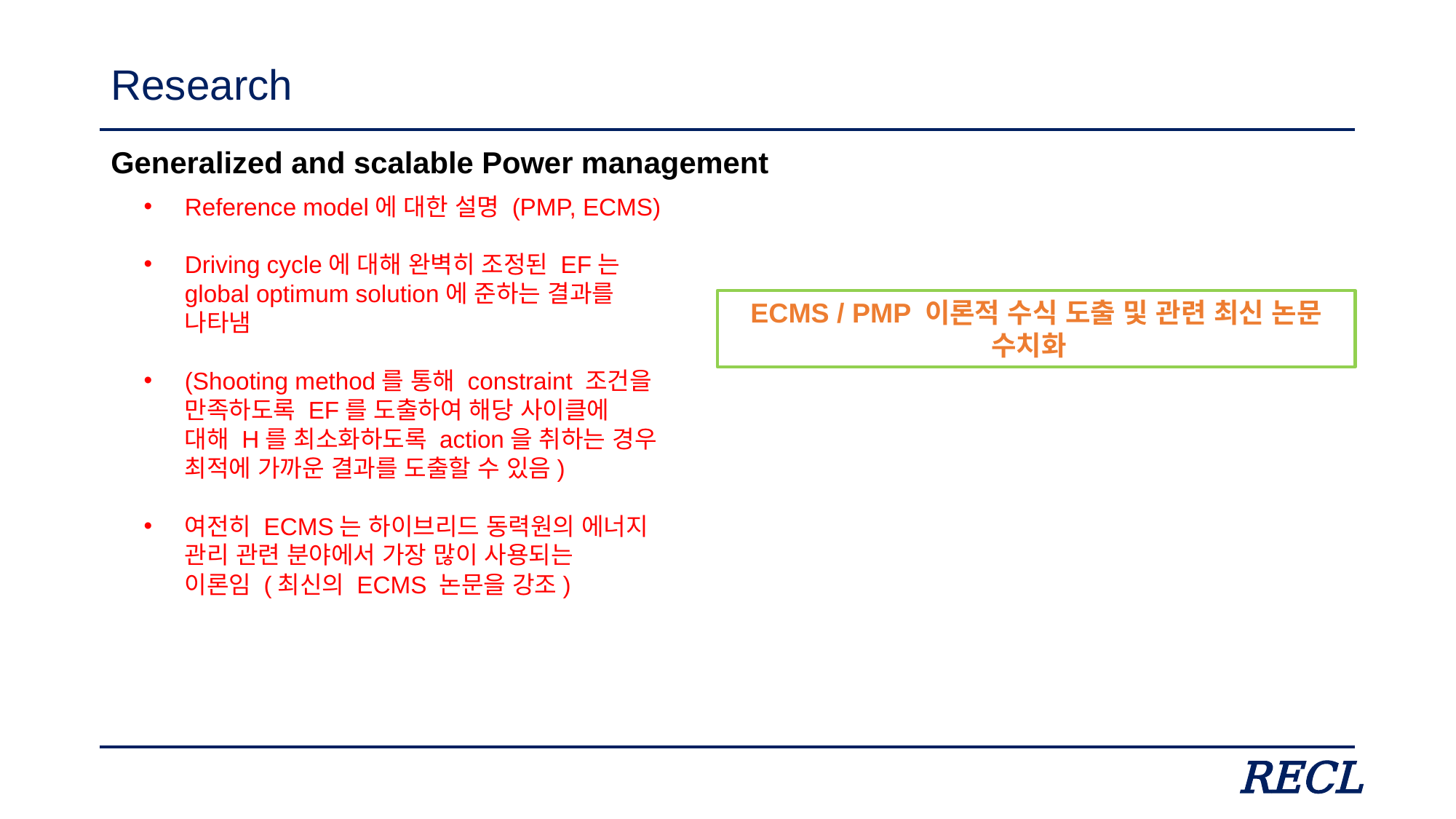

# Research
Generalized and scalable Power management

Reference model에 대한 설명 (PMP, ECMS)

Driving cycle에 대해 완벽히 조정된 EF는
global optimum solution에 준하는 결과를
나타냄

(Shooting method를 통해 constraint 조건을
만족하도록 EF를 도출하여 해당 사이클에
대해 H를 최소화하도록 action을 취하는 경우
최적에 가까운 결과를 도출할 수 있음)

여전히 ECMS는 하이브리드 동력원의 에너지
관리 관련 분야에서 가장 많이 사용되는
이론임 (최신의 ECMS 논문을 강조)

ECMS / PMP 이론적 수식 도출 및 관련 최신 논문 수치화
RECL